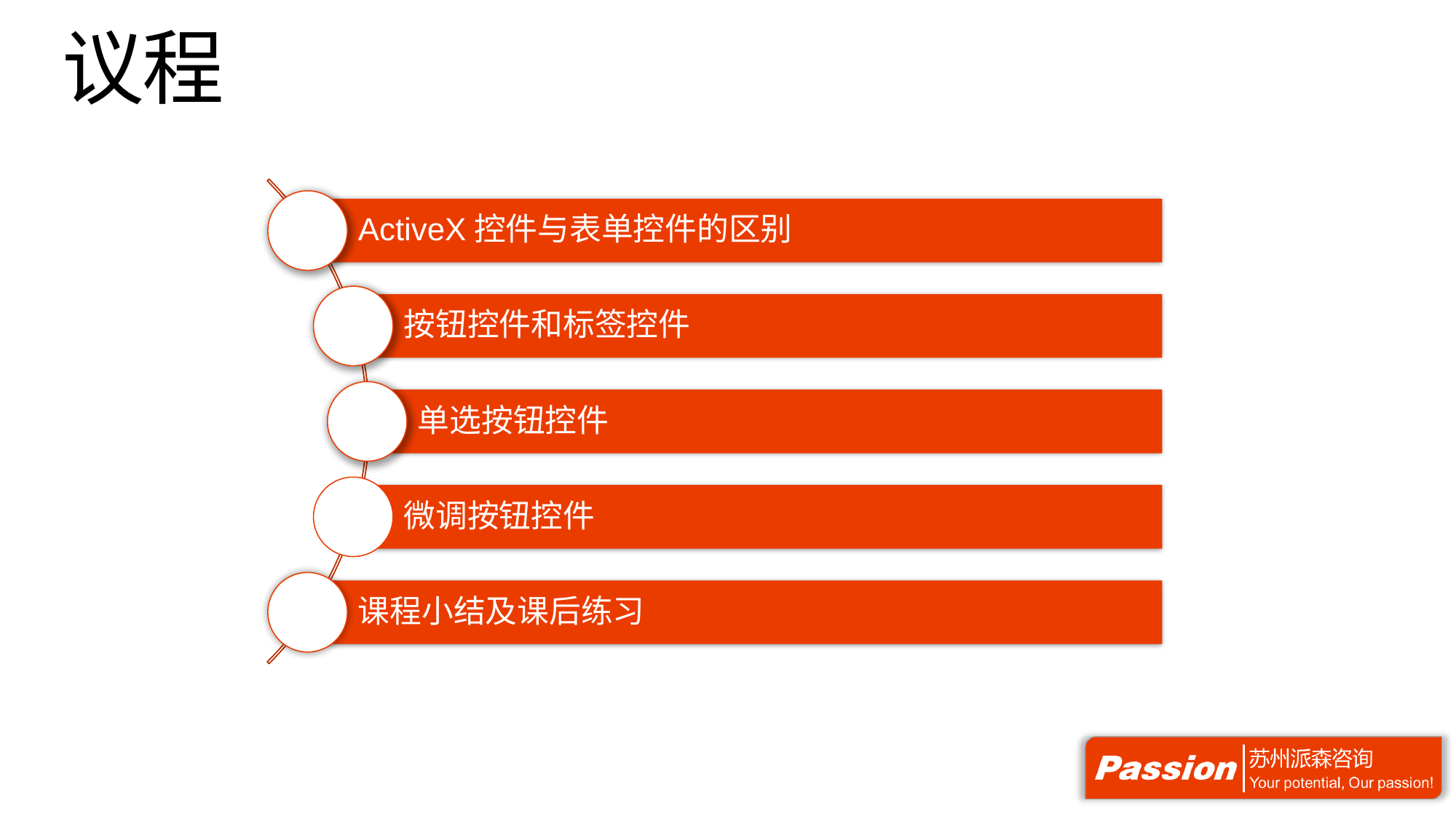

# 议程
ActiveX控件与表单控件的区别
按钮控件和标签控件
单选按钮控件
微调按钮控件
课程小结及课后练习